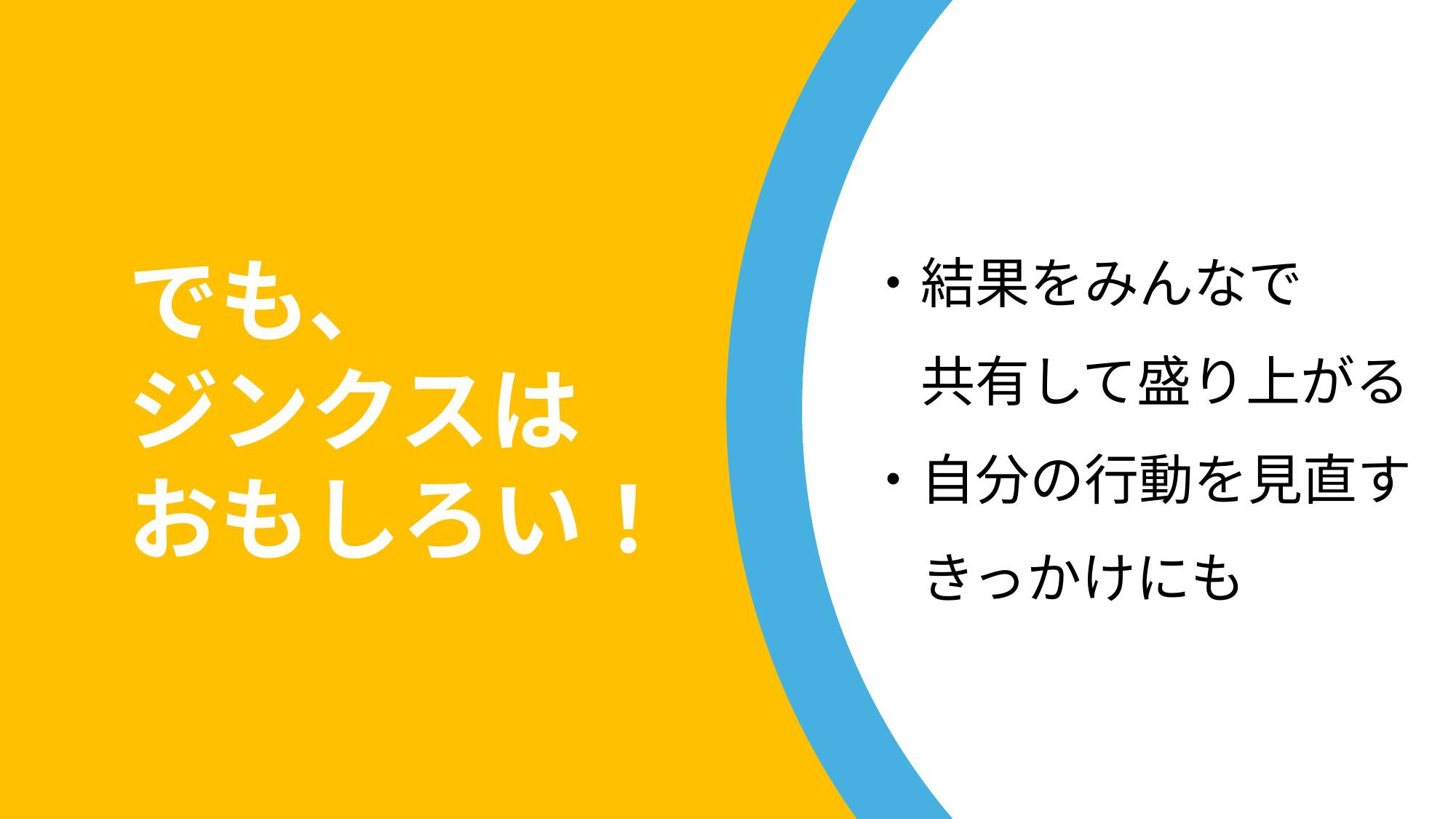

・結果をみんなで
　共有して盛り上がる
・自分の行動を見直す
　きっかけにも
でも、
ジンクスは
おもしろい！